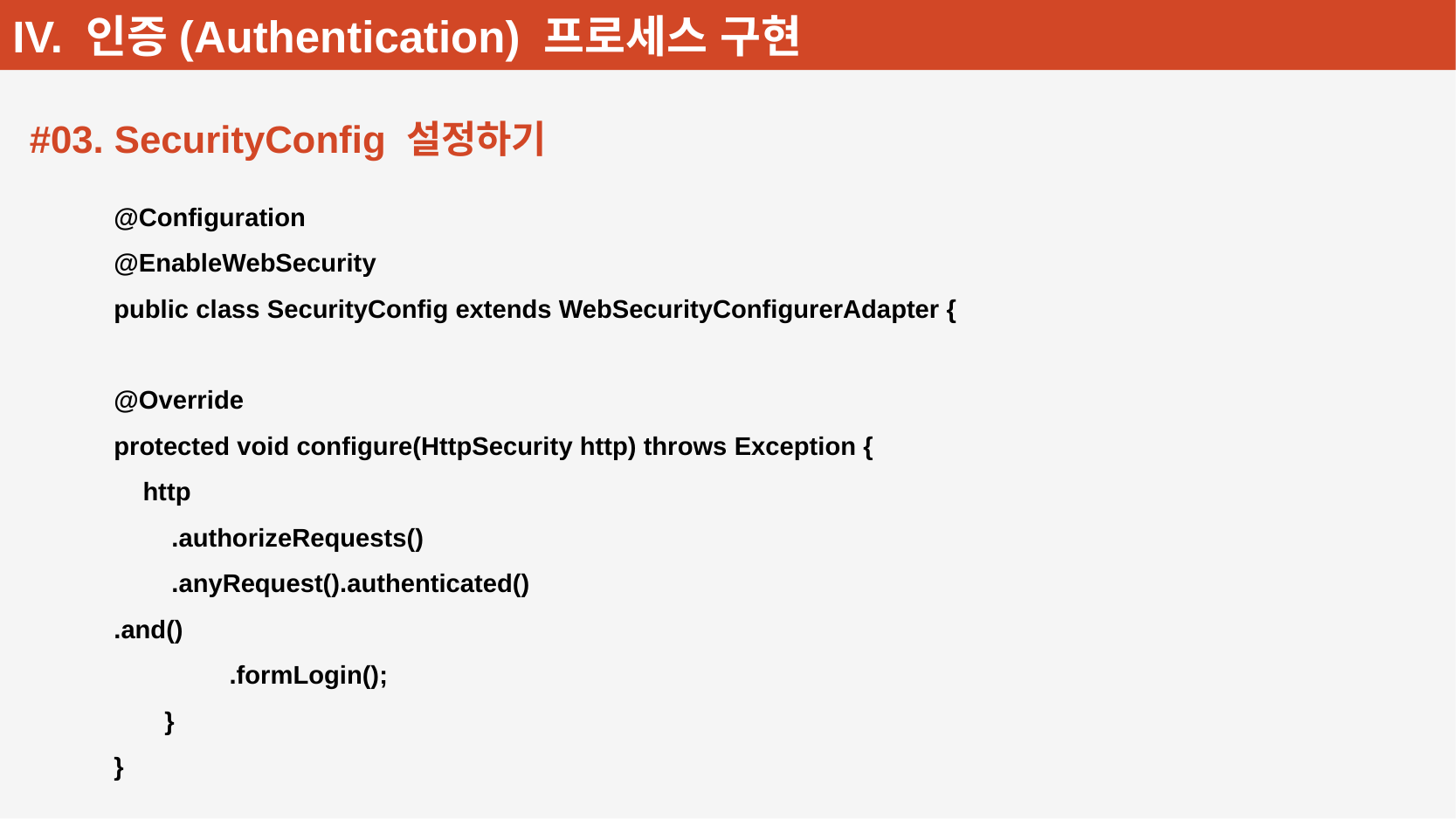

#03. SecurityConfig 설정하기
@Configuration
@EnableWebSecurity
public class SecurityConfig extends WebSecurityConfigurerAdapter {

@Override
protected void configure(HttpSecurity http) throws Exception {
    http
        .authorizeRequests()
        .anyRequest().authenticated()
.and()
                .formLogin();
       }
}